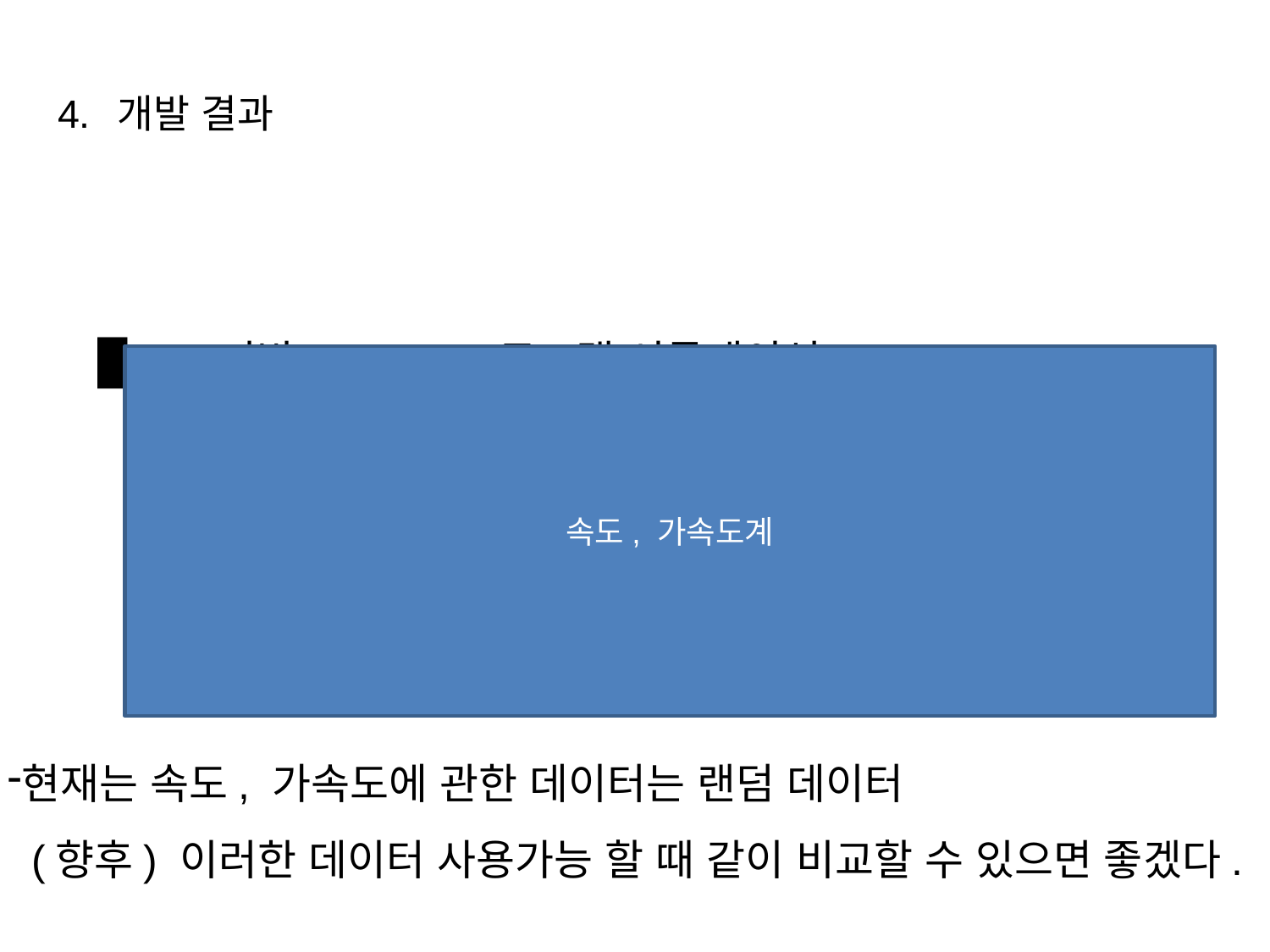

# 4.  개발 결과
█  pc 기반 VPMS 프로그램 시뮬레이션
    - (향후) 주행 속도, 가속도에 따른 전력 센싱

속도, 가속도계

현재는 속도, 가속도에 관한 데이터는 랜덤 데이터
  (향후) 이러한 데이터 사용가능 할 때 같이 비교할 수 있으면 좋겠다.